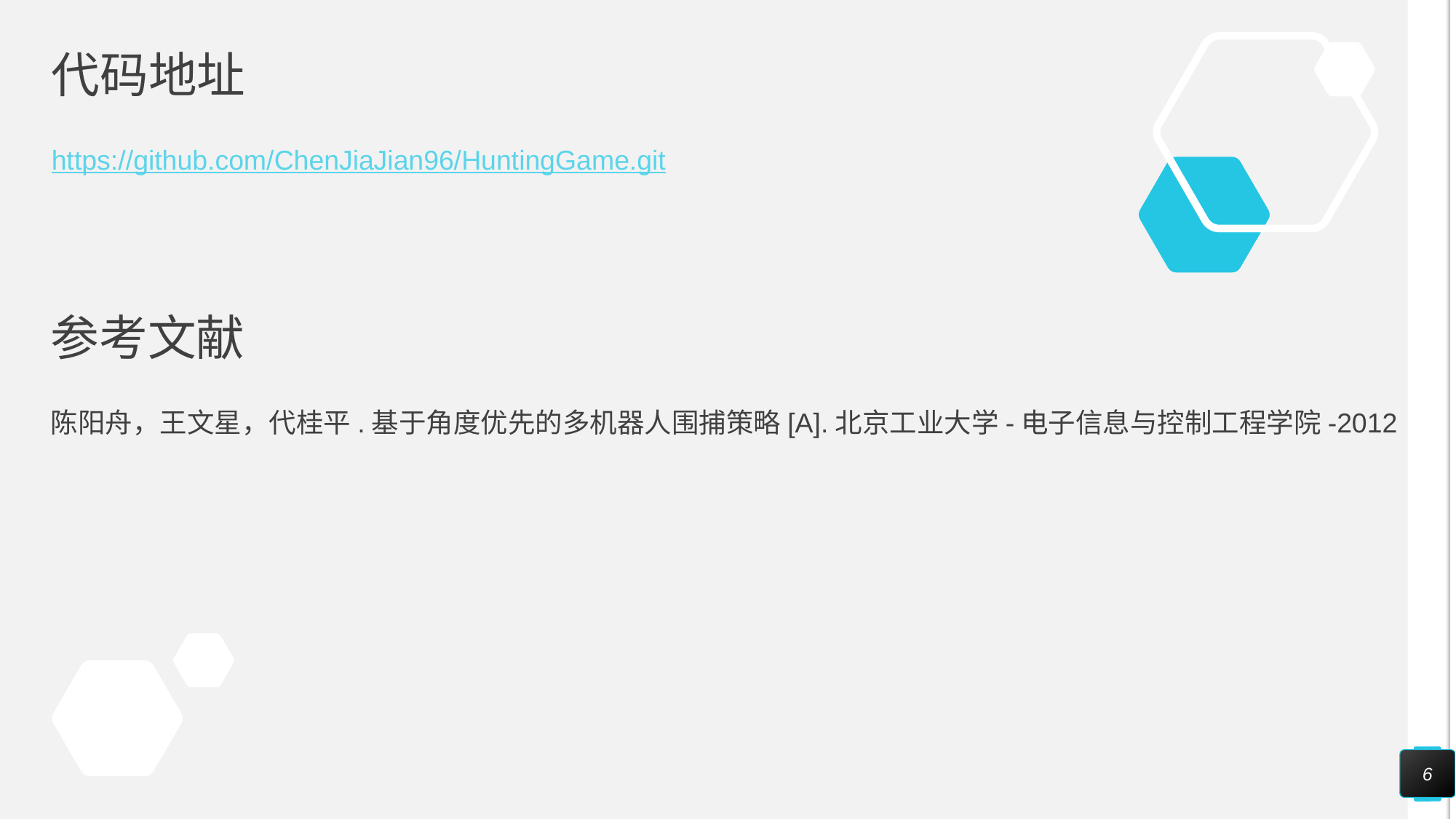

# 代码地址
https://github.com/ChenJiaJian96/HuntingGame.git
参考文献
陈阳舟，王文星，代桂平.基于角度优先的多机器人围捕策略[A].北京工业大学-电子信息与控制工程学院-2012
6